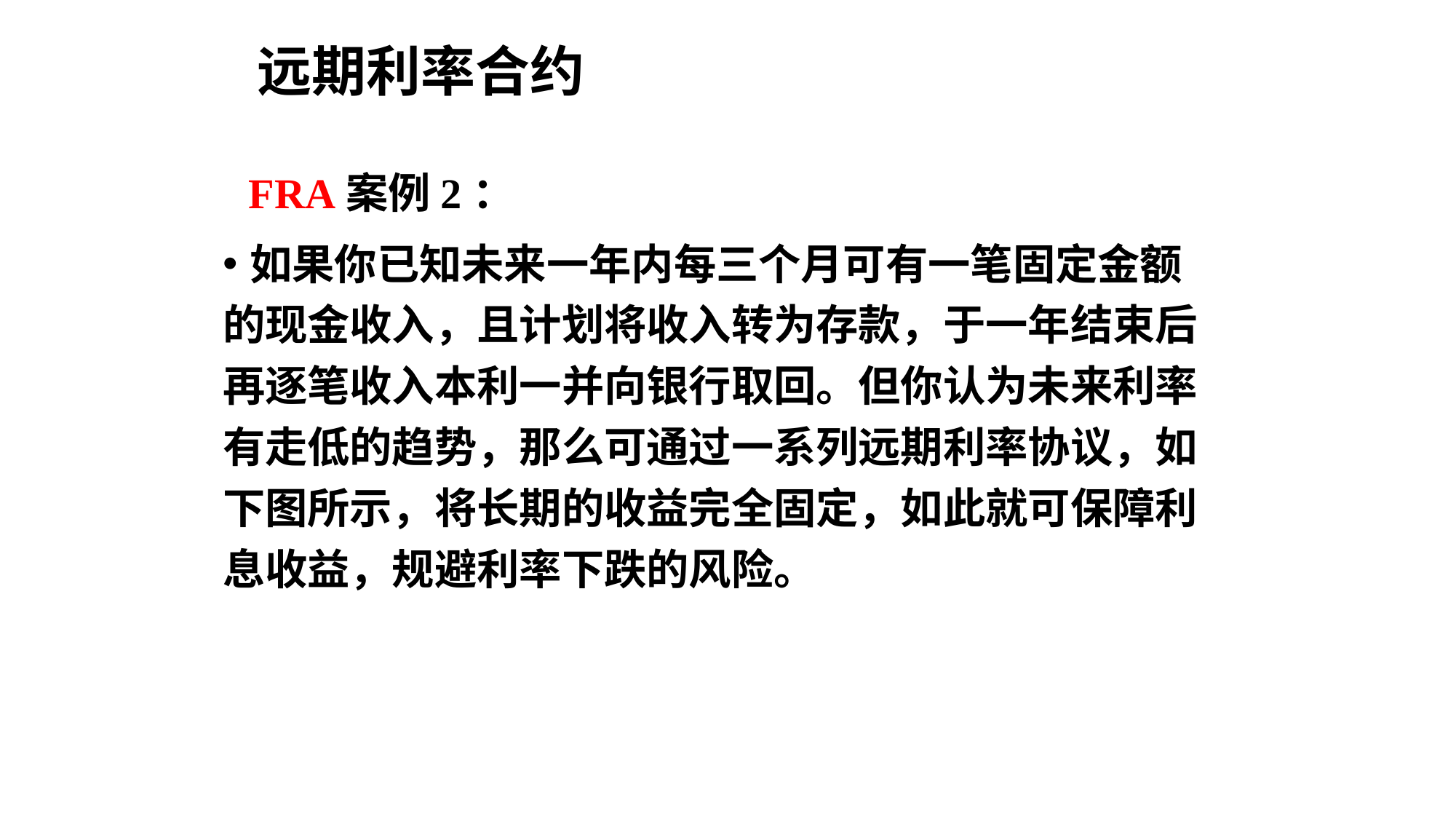

远期利率合约
# FRA案例2：
如果你已知未来一年内每三个月可有一笔固定金额
的现金收入，且计划将收入转为存款，于一年结束后
再逐笔收入本利一并向银行取回。但你认为未来利率
有走低的趋势，那么可通过一系列远期利率协议，如
下图所示，将长期的收益完全固定，如此就可保障利
息收益，规避利率下跌的风险。